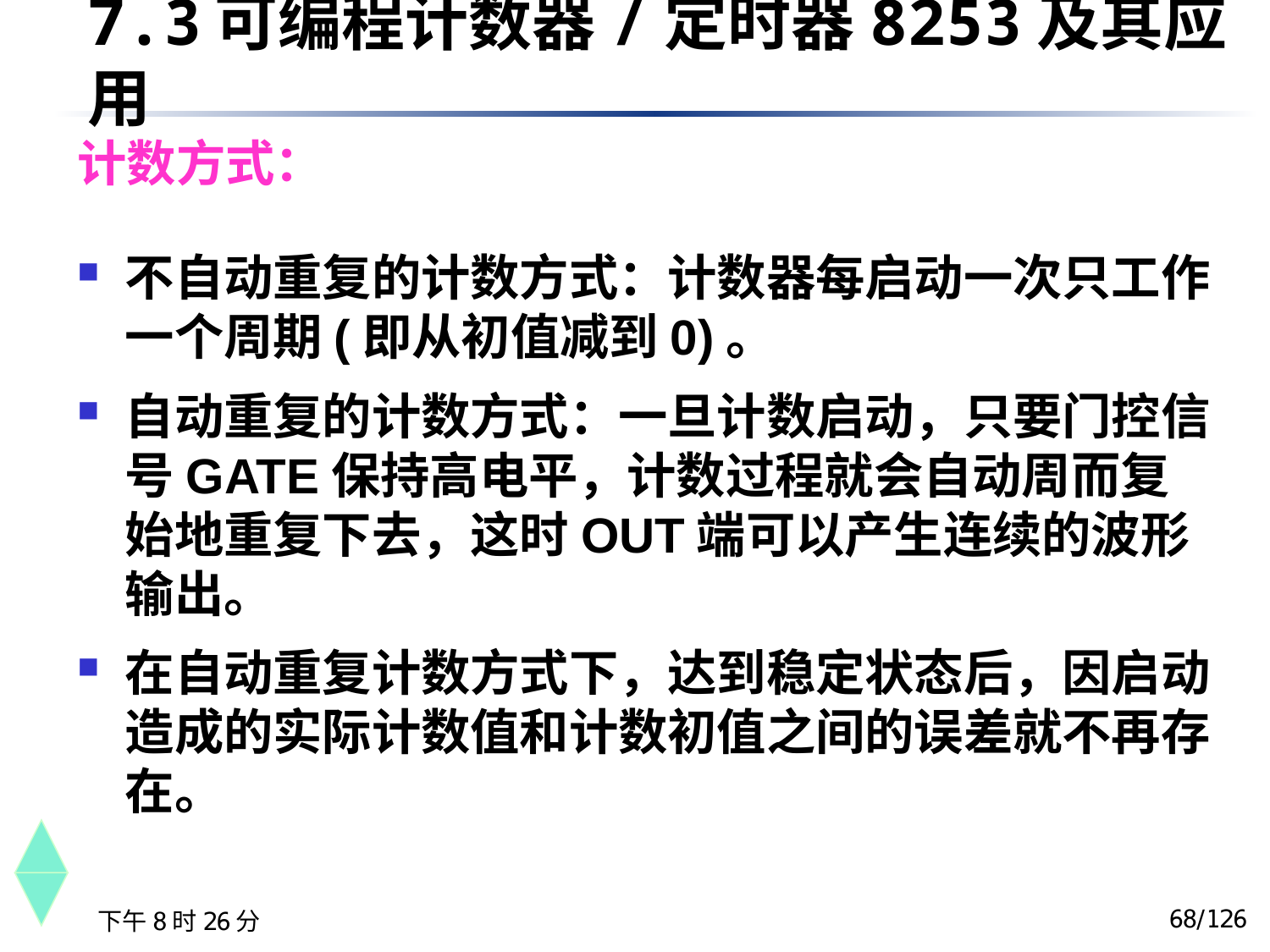

7.3	可编程计数器/定时器8253及其应用
计数方式：
不自动重复的计数方式：计数器每启动一次只工作一个周期(即从初值减到0)。
自动重复的计数方式：一旦计数启动，只要门控信号GATE保持高电平，计数过程就会自动周而复始地重复下去，这时OUT端可以产生连续的波形输出。
在自动重复计数方式下，达到稳定状态后，因启动造成的实际计数值和计数初值之间的误差就不再存在。
68/126
下午8时26分